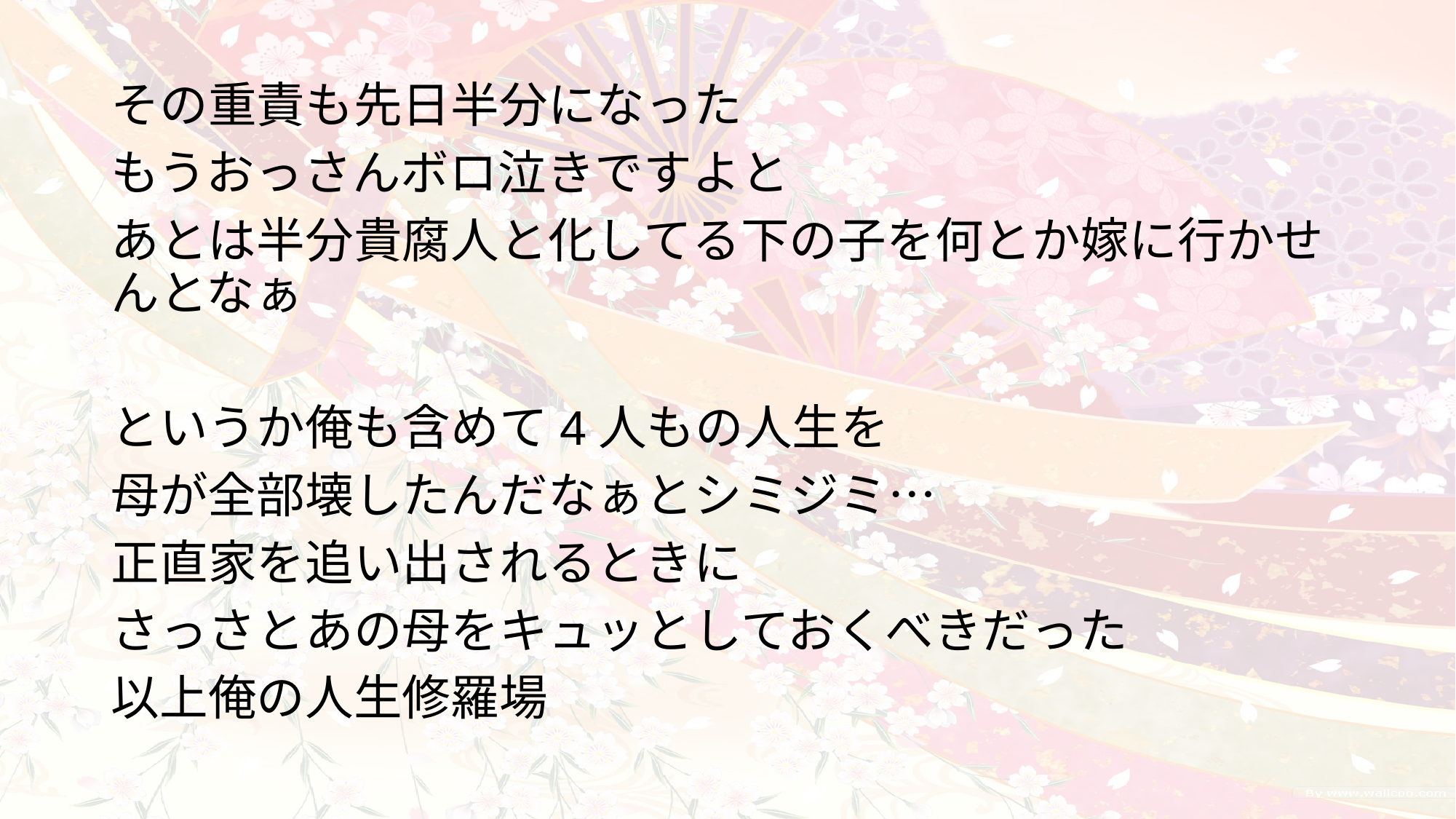

その重責も先日半分になった
もうおっさんボロ泣きですよと
あとは半分貴腐人と化してる下の子を何とか嫁に行かせんとなぁ

というか俺も含めて4人もの人生を
母が全部壊したんだなぁとシミジミ…
正直家を追い出されるときに
さっさとあの母をキュッとしておくべきだった
以上俺の人生修羅場